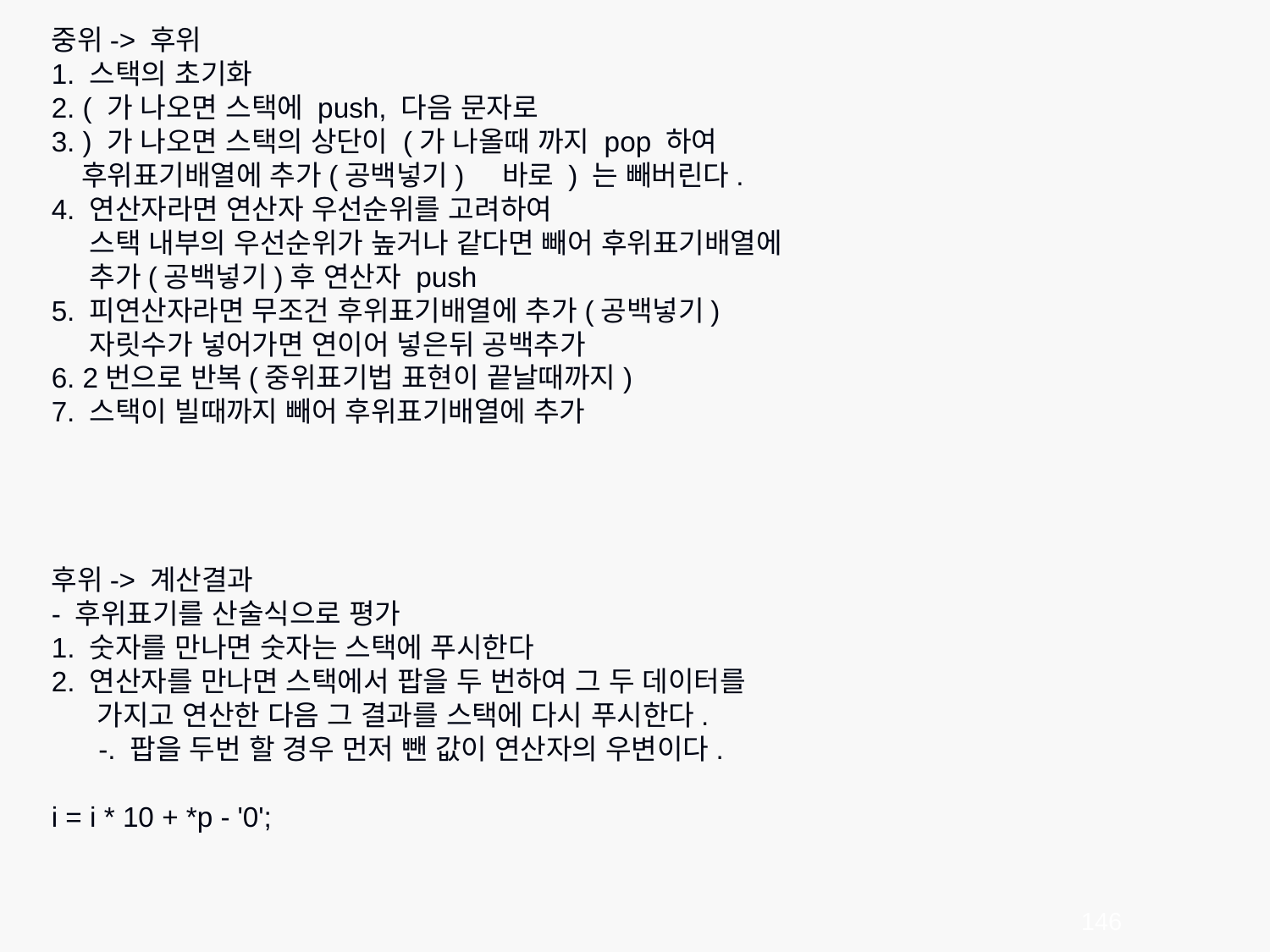

중위-> 후위
1. 스택의 초기화
2. ( 가 나오면 스택에 push, 다음 문자로
3. ) 가 나오면 스택의 상단이 (가 나올때 까지 pop 하여
   후위표기배열에 추가(공백넣기)    바로 ) 는 빼버린다.
4. 연산자라면 연산자 우선순위를 고려하여
    스택 내부의 우선순위가 높거나 같다면 빼어 후위표기배열에
    추가(공백넣기)후 연산자 push
5. 피연산자라면 무조건 후위표기배열에 추가(공백넣기)
    자릿수가 넣어가면 연이어 넣은뒤 공백추가
6. 2번으로 반복(중위표기법 표현이 끝날때까지)
7. 스택이 빌때까지 빼어 후위표기배열에 추가
후위-> 계산결과
- 후위표기를 산술식으로 평가
1. 숫자를 만나면 숫자는 스택에 푸시한다
2. 연산자를 만나면 스택에서 팝을 두 번하여 그 두 데이터를
     가지고 연산한 다음 그 결과를 스택에 다시 푸시한다.
      -. 팝을 두번 할 경우 먼저 뺀 값이 연산자의 우변이다.

i = i * 10 + *p - '0';
146